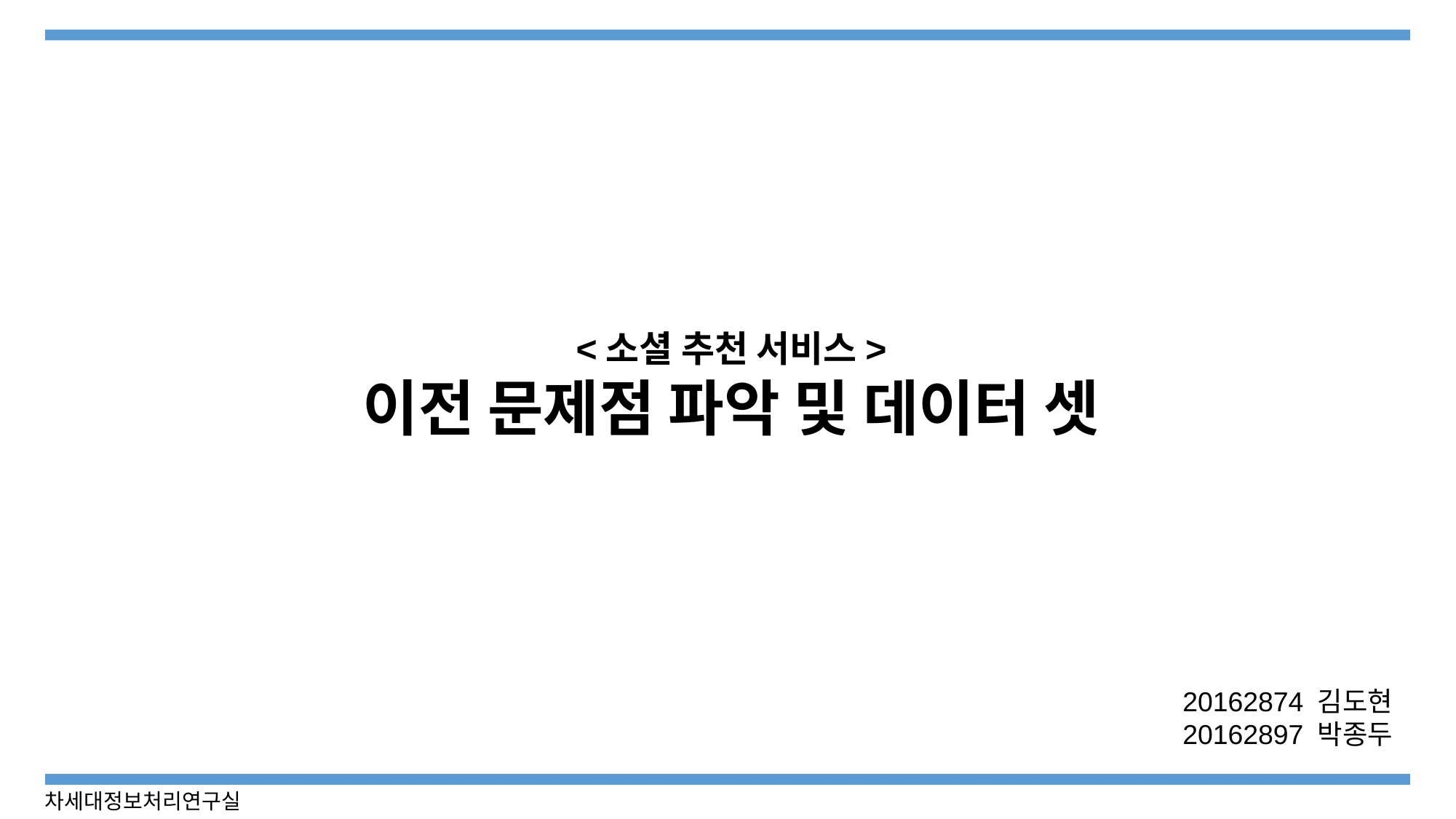

<소셜 추천 서비스>
이전 문제점 파악 및 데이터 셋
20162874 김도현
20162897 박종두
1